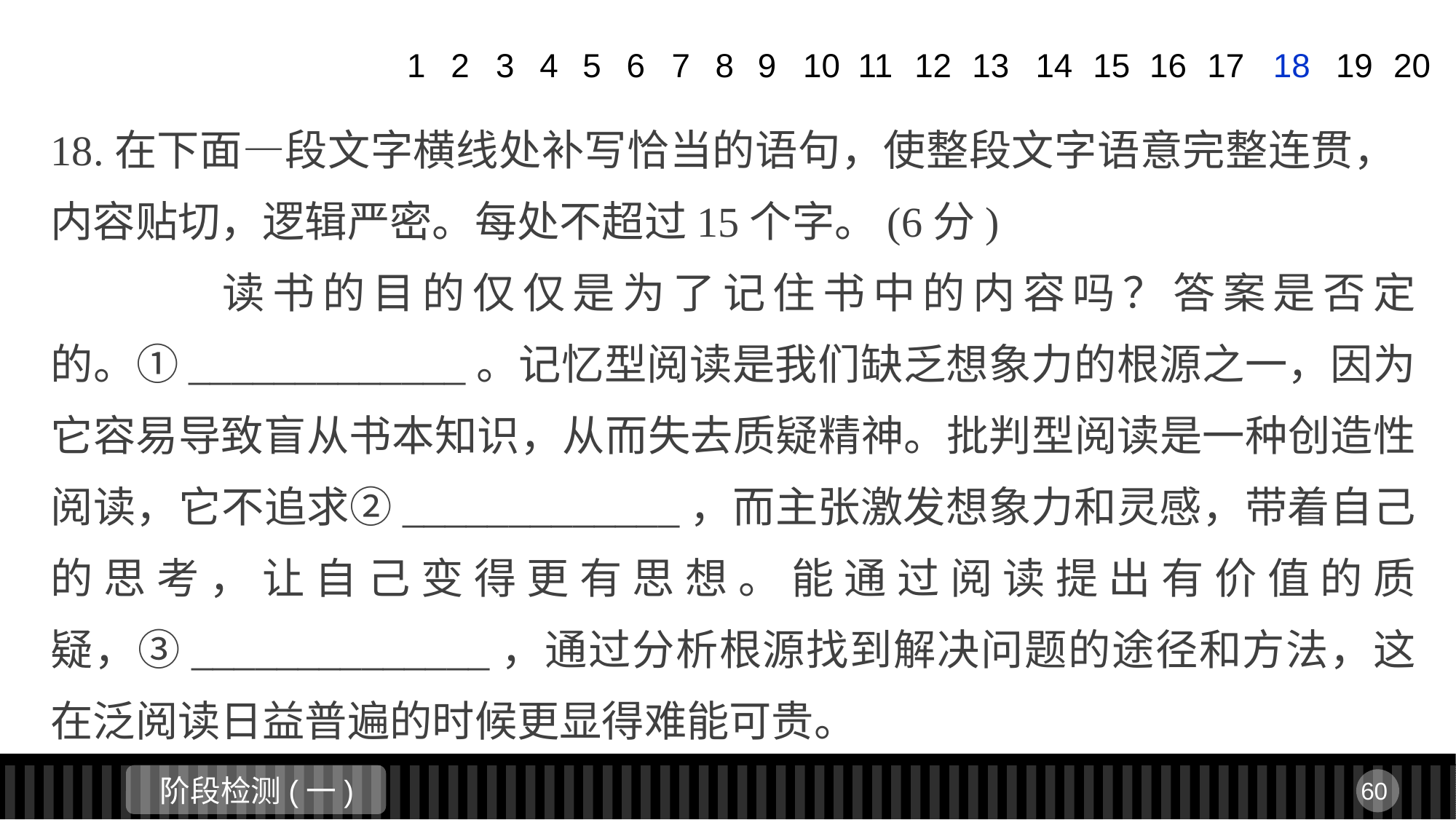

1
2
3
4
5
6
7
8
9
11
12
13
14
15
16
17
18
19
20
10
18.在下面—段文字横线处补写恰当的语句，使整段文字语意完整连贯，   内容贴切，逻辑严密。每处不超过15个字。(6分)
         读书的目的仅仅是为了记住书中的内容吗？答案是否定的。①_____________。记忆型阅读是我们缺乏想象力的根源之一，因为它容易导致盲从书本知识，从而失去质疑精神。批判型阅读是一种创造性阅读，它不追求②_____________，而主张激发想象力和灵感，带着自己的思考，让自己变得更有思想。能通过阅读提出有价值的质疑，③______________，通过分析根源找到解决问题的途径和方法，这在泛阅读日益普遍的时候更显得难能可贵。